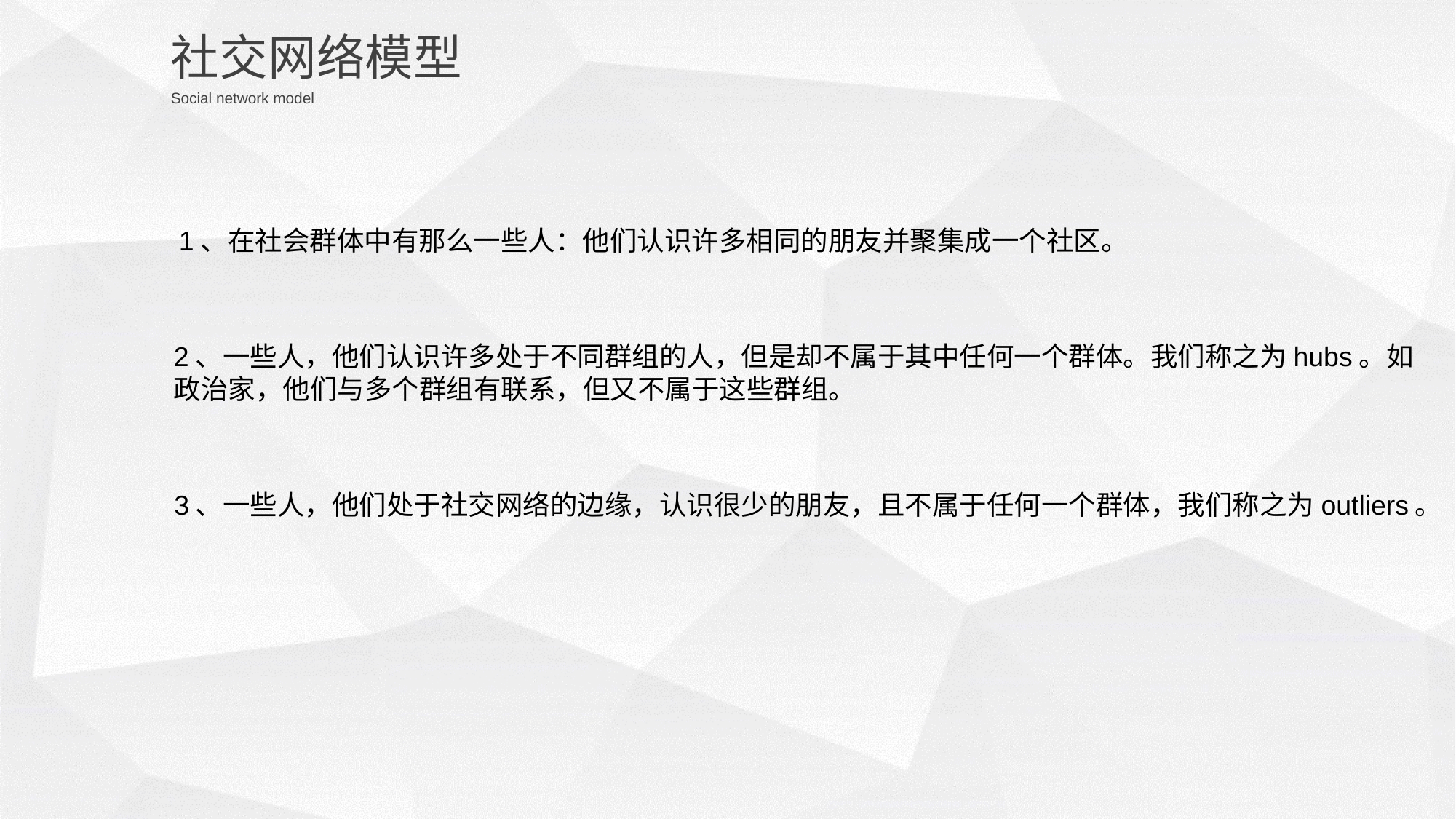

社交网络模型
Social network model
1、在社会群体中有那么一些人：他们认识许多相同的朋友并聚集成一个社区。
2、一些人，他们认识许多处于不同群组的人，但是却不属于其中任何一个群体。我们称之为hubs。如
政治家，他们与多个群组有联系，但又不属于这些群组。
3、一些人，他们处于社交网络的边缘，认识很少的朋友，且不属于任何一个群体，我们称之为outliers。